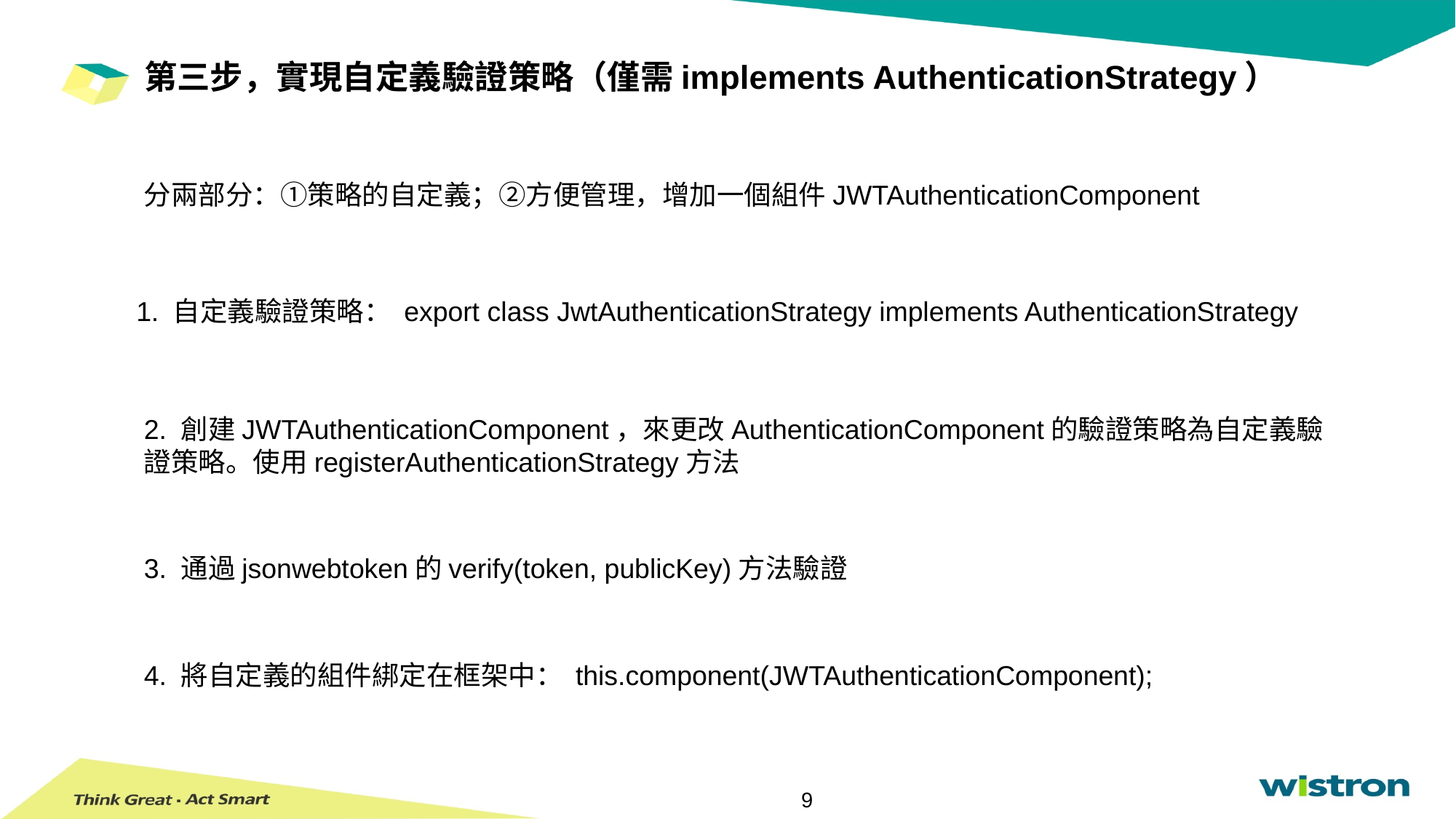

# 第三步，實現自定義驗證策略（僅需implements AuthenticationStrategy）
分兩部分：①策略的自定義；②方便管理，增加一個組件JWTAuthenticationComponent
1. 自定義驗證策略： export class JwtAuthenticationStrategy implements AuthenticationStrategy
2. 創建JWTAuthenticationComponent，來更改AuthenticationComponent的驗證策略為自定義驗
證策略。使用registerAuthenticationStrategy方法
3. 通過jsonwebtoken的verify(token, publicKey)方法驗證
4. 將自定義的組件綁定在框架中： this.component(JWTAuthenticationComponent);